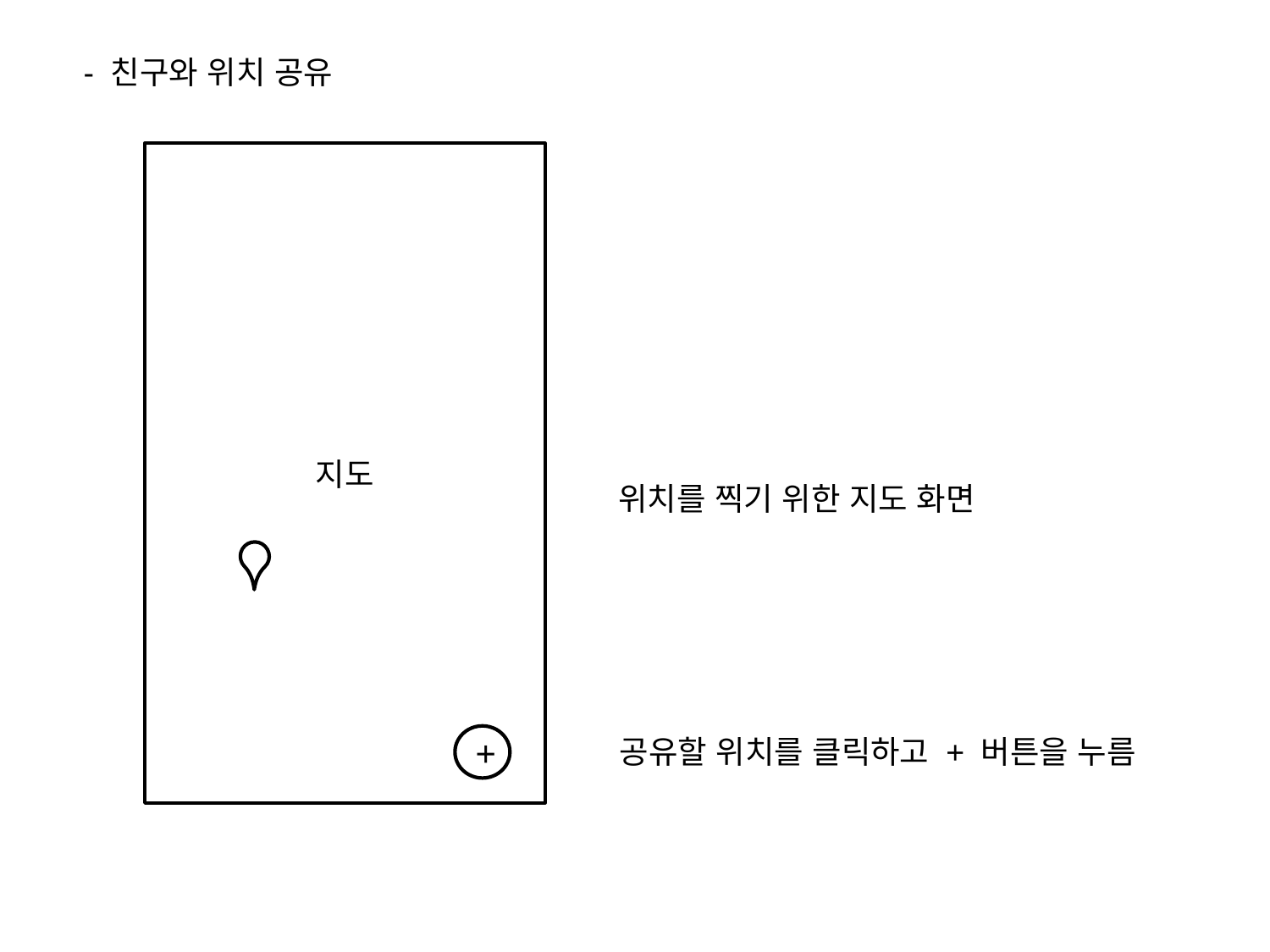

- 친구와 위치 공유
지도
위치를 찍기 위한 지도 화면

+
공유할 위치를 클릭하고 + 버튼을 누름